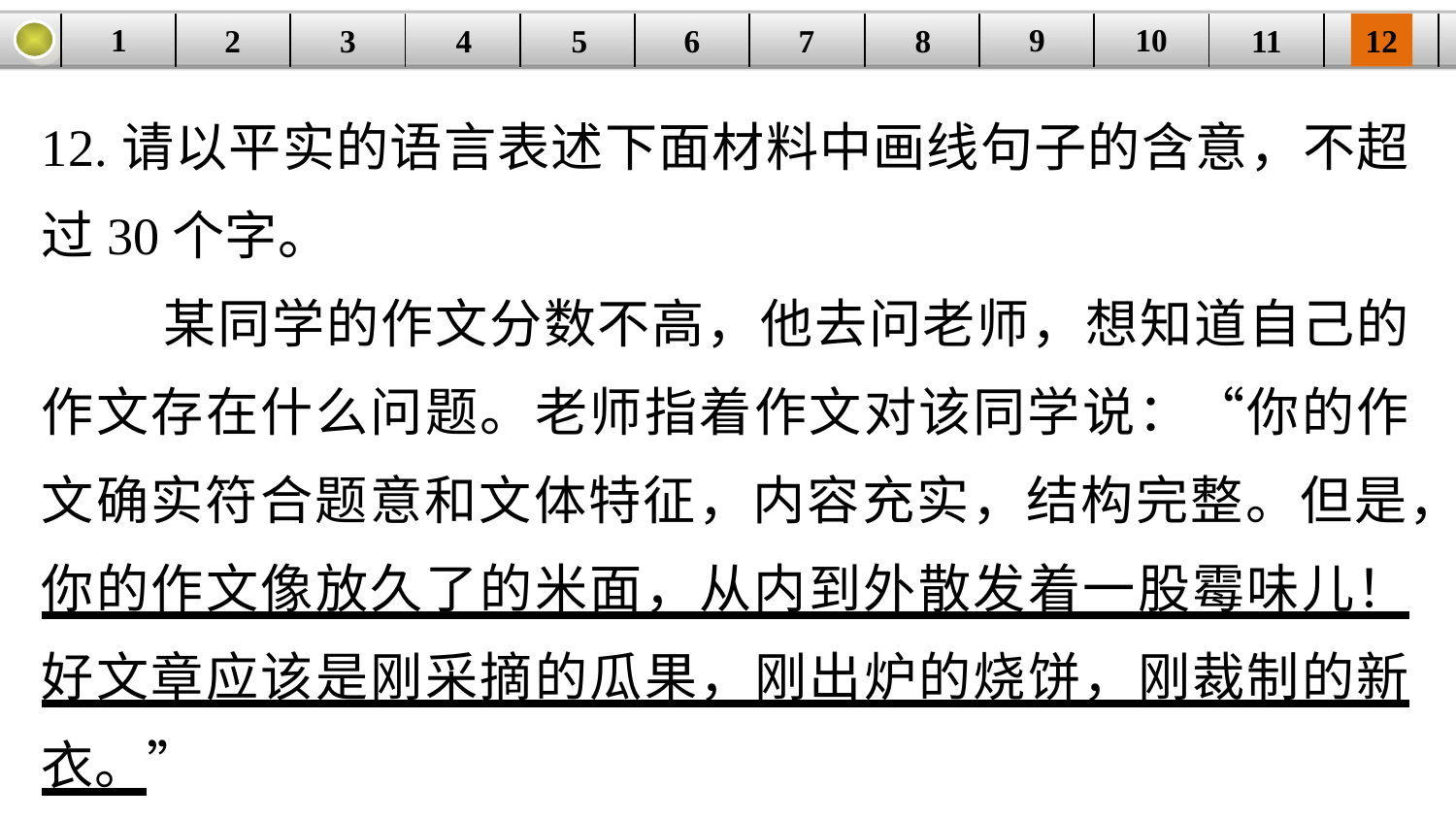

9
10
1
3
4
5
6
8
11
2
12
|  |  |  |  |  |  |  |  |  |  |  |  |
| --- | --- | --- | --- | --- | --- | --- | --- | --- | --- | --- | --- |
7

12.请以平实的语言表述下面材料中画线句子的含意，不超过30个字。
        某同学的作文分数不高，他去问老师，想知道自己的作文存在什么问题。老师指着作文对该同学说：“你的作文确实符合题意和文体特征，内容充实，结构完整。但是，你的作文像放久了的米面，从内到外散发着一股霉味儿！好文章应该是刚采摘的瓜果，刚出炉的烧饼，刚裁制的新衣。”